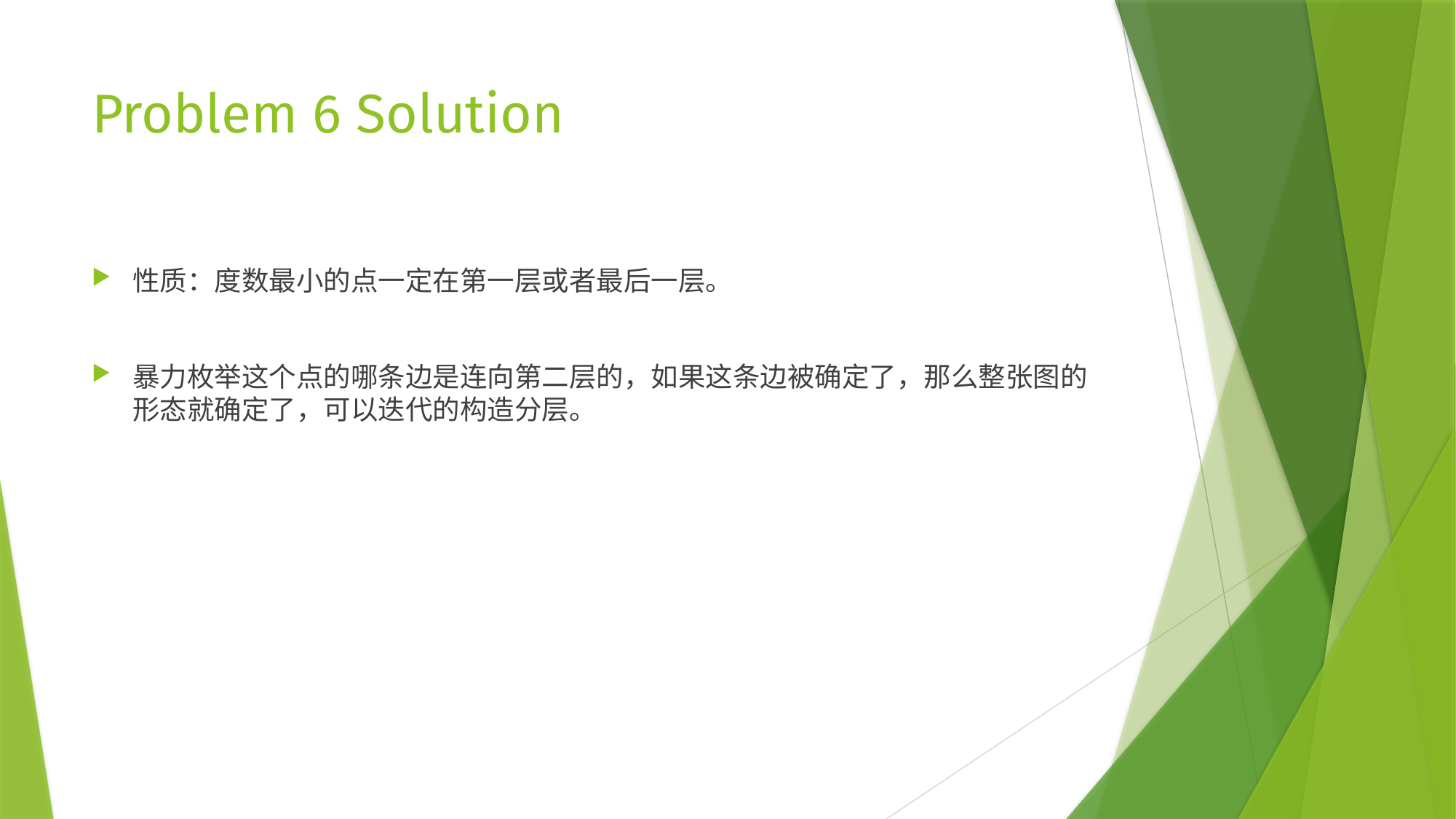

# Problem 6 Solution
性质：度数最小的点一定在第一层或者最后一层。

暴力枚举这个点的哪条边是连向第二层的，如果这条边被确定了，那么整张图的形态就确定了，可以迭代的构造分层。